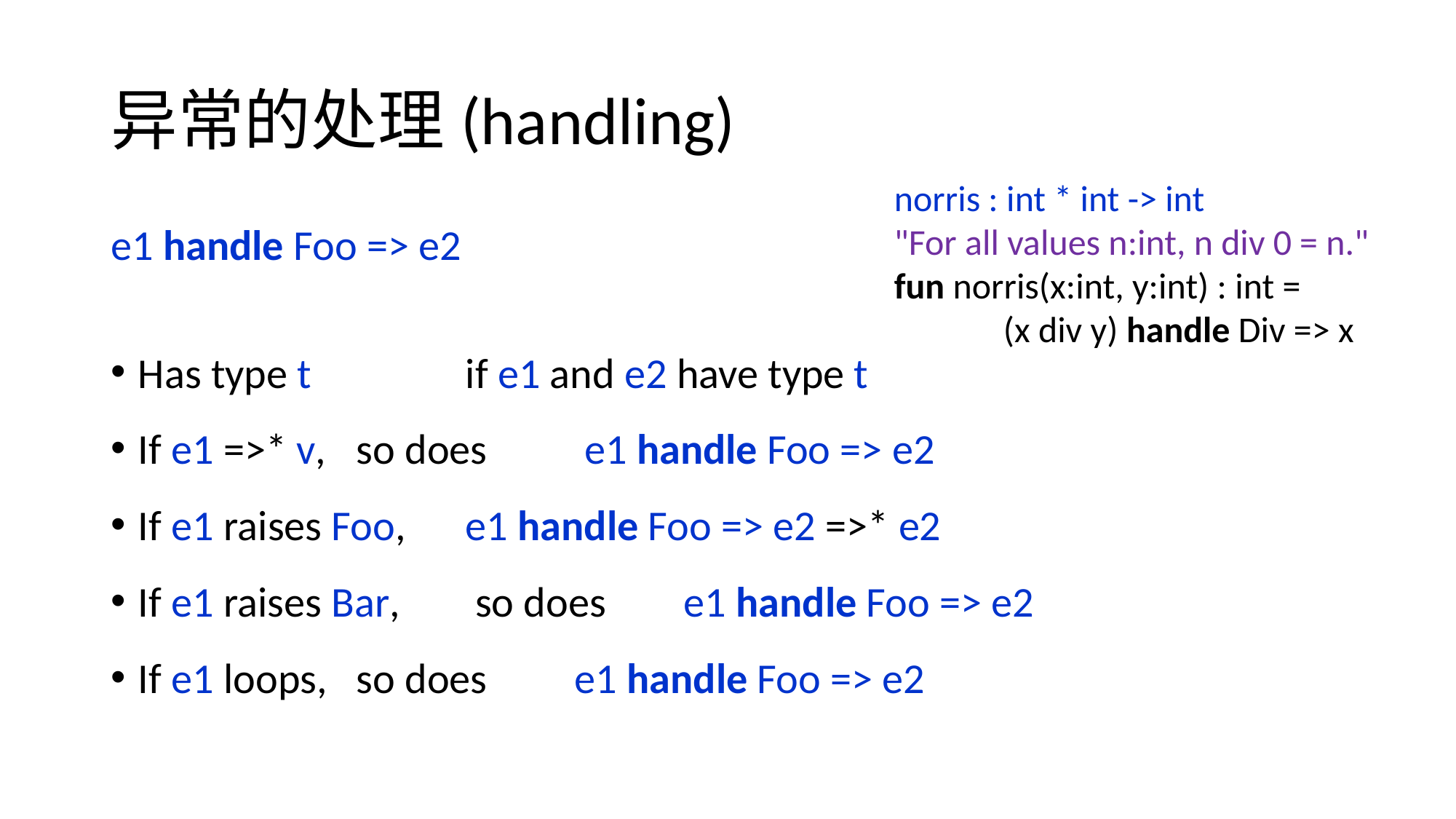

# 异常的处理(handling)
norris : int * int -> int
"For all values n:int, n div 0 = n."
fun norris(x:int, y:int) : int =
	(x div y) handle Div => x
e1 handle Foo => e2
Has type t 		if e1 and e2 have type t
If e1 =>* v, 	so does	 e1 handle Foo => e2
If e1 raises Foo,	e1 handle Foo => e2 =>* e2
If e1 raises Bar,	 so does 	e1 handle Foo => e2
If e1 loops, 	so does 	e1 handle Foo => e2